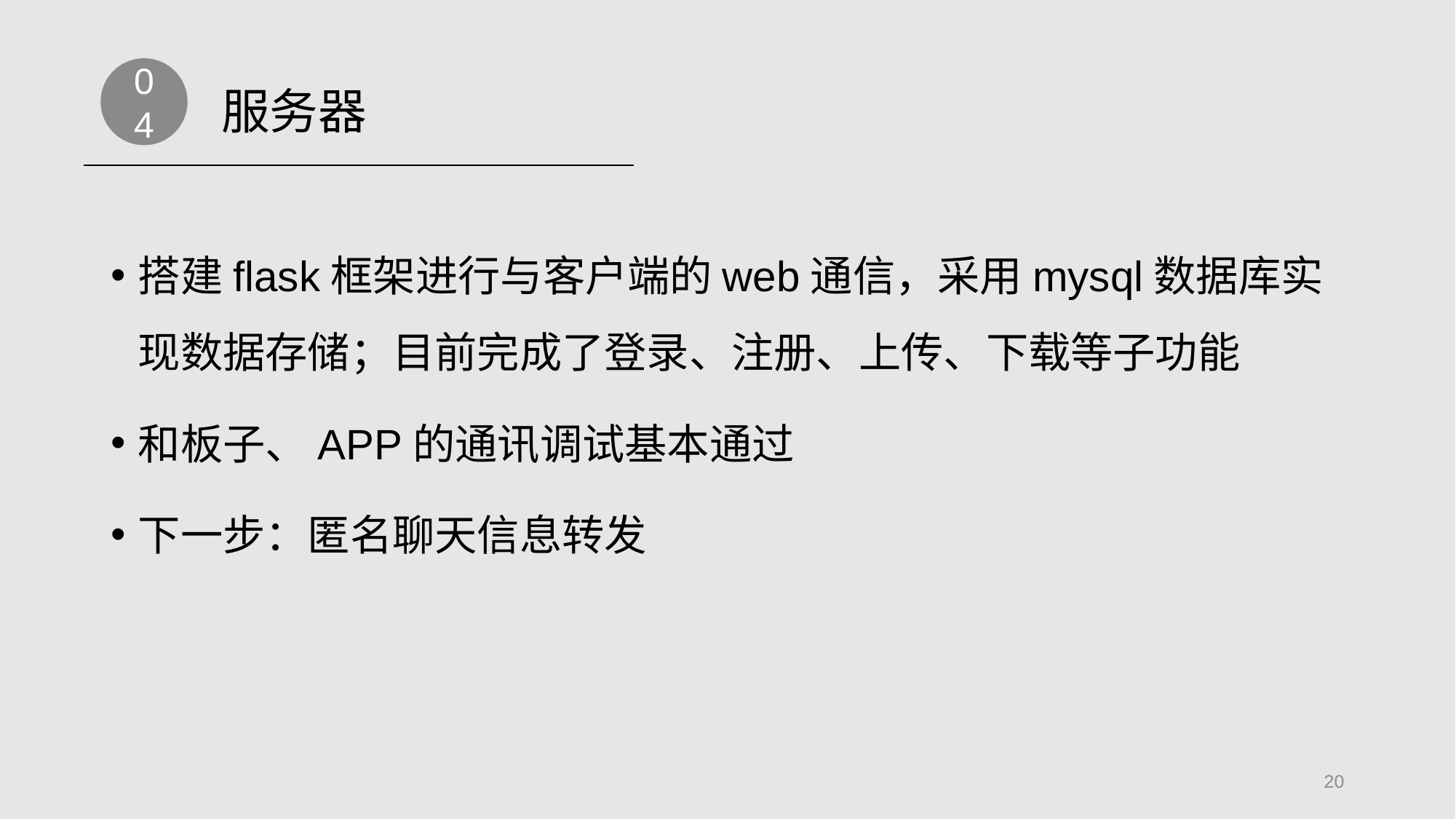

04
服务器
搭建flask框架进行与客户端的web通信，采用mysql数据库实现数据存储；目前完成了登录、注册、上传、下载等子功能
和板子、APP的通讯调试基本通过
下一步：匿名聊天信息转发

20